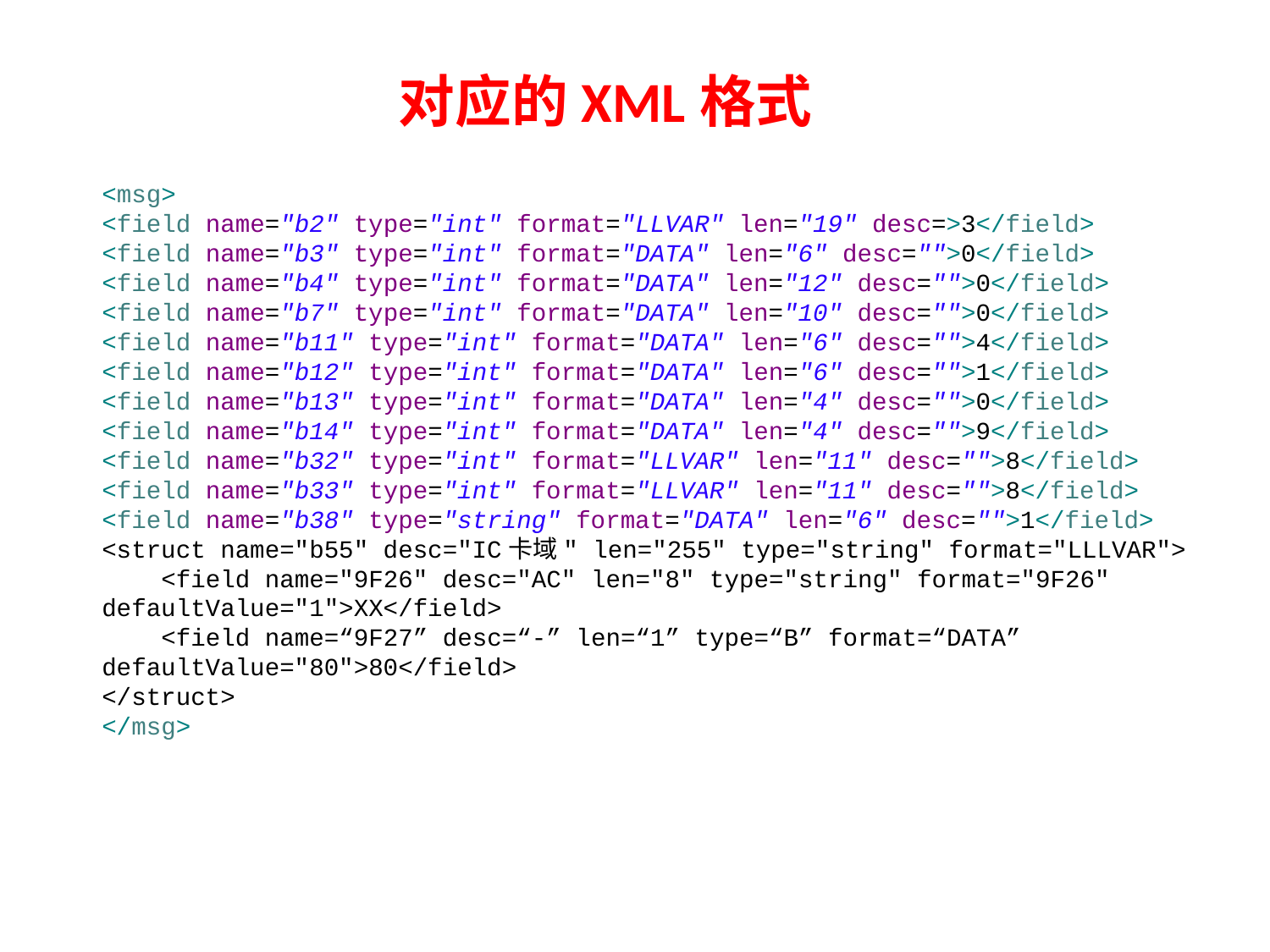

对应的XML格式
<msg>
<field name="b2" type="int" format="LLVAR" len="19" desc=>3</field>
<field name="b3" type="int" format="DATA" len="6" desc="">0</field>
<field name="b4" type="int" format="DATA" len="12" desc="">0</field>
<field name="b7" type="int" format="DATA" len="10" desc="">0</field>
<field name="b11" type="int" format="DATA" len="6" desc="">4</field>
<field name="b12" type="int" format="DATA" len="6" desc="">1</field>
<field name="b13" type="int" format="DATA" len="4" desc="">0</field>
<field name="b14" type="int" format="DATA" len="4" desc="">9</field>
<field name="b32" type="int" format="LLVAR" len="11" desc="">8</field>
<field name="b33" type="int" format="LLVAR" len="11" desc="">8</field>
<field name="b38" type="string" format="DATA" len="6" desc="">1</field>
<struct name="b55" desc="IC卡域" len="255" type="string" format="LLLVAR">
    <field name="9F26" desc="AC" len="8" type="string" format="9F26"   defaultValue="1">XX</field>
    <field name=“9F27” desc=“-” len=“1” type=“B” format=“DATA” defaultValue="80">80</field>
</struct>
</msg>